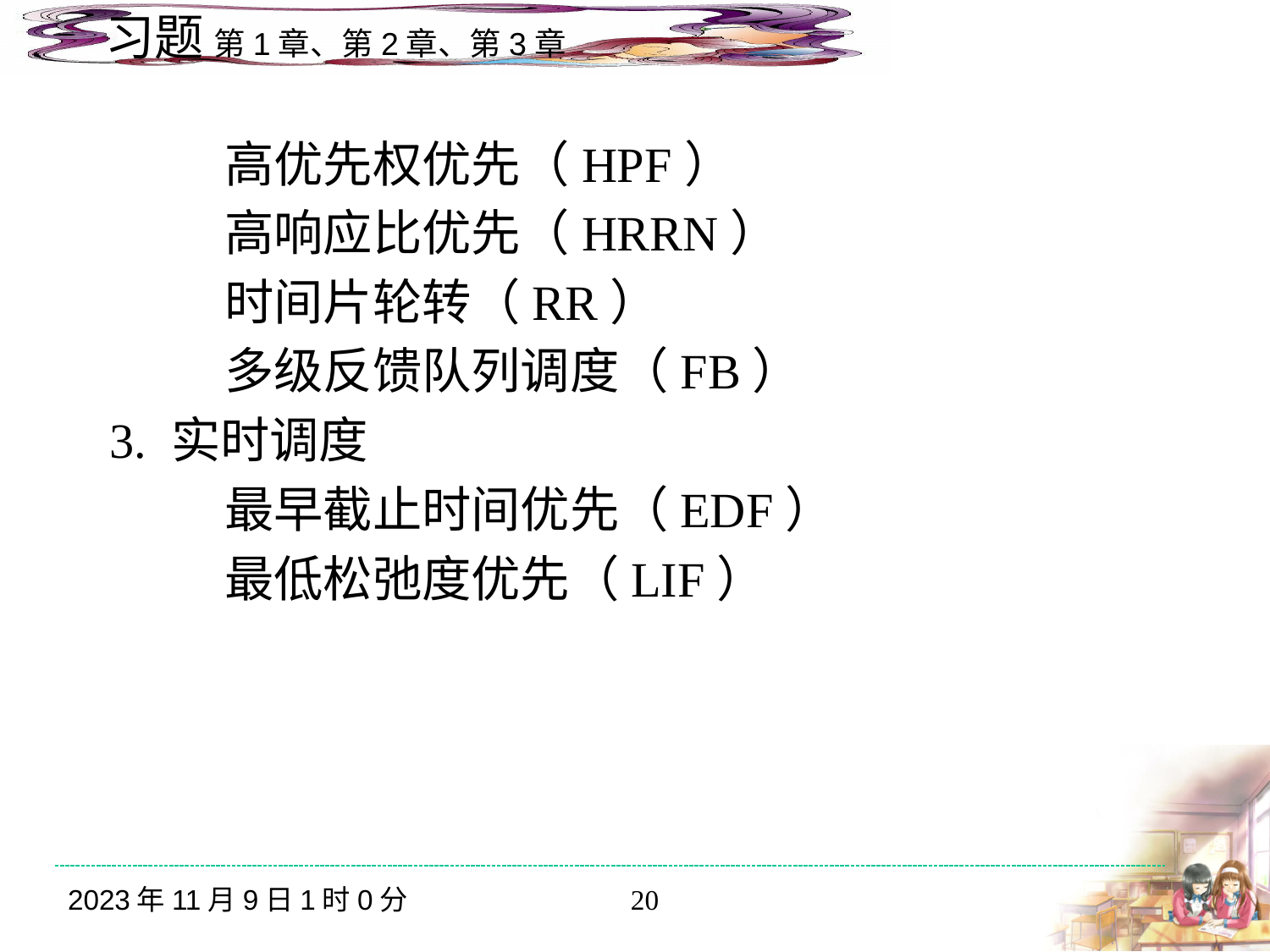

高优先权优先（HPF）
	高响应比优先（HRRN）
	时间片轮转（RR）
	多级反馈队列调度（FB）
 3. 实时调度
	最早截止时间优先（EDF）
	最低松弛度优先（LIF）

2023年11月9日1时0分
20